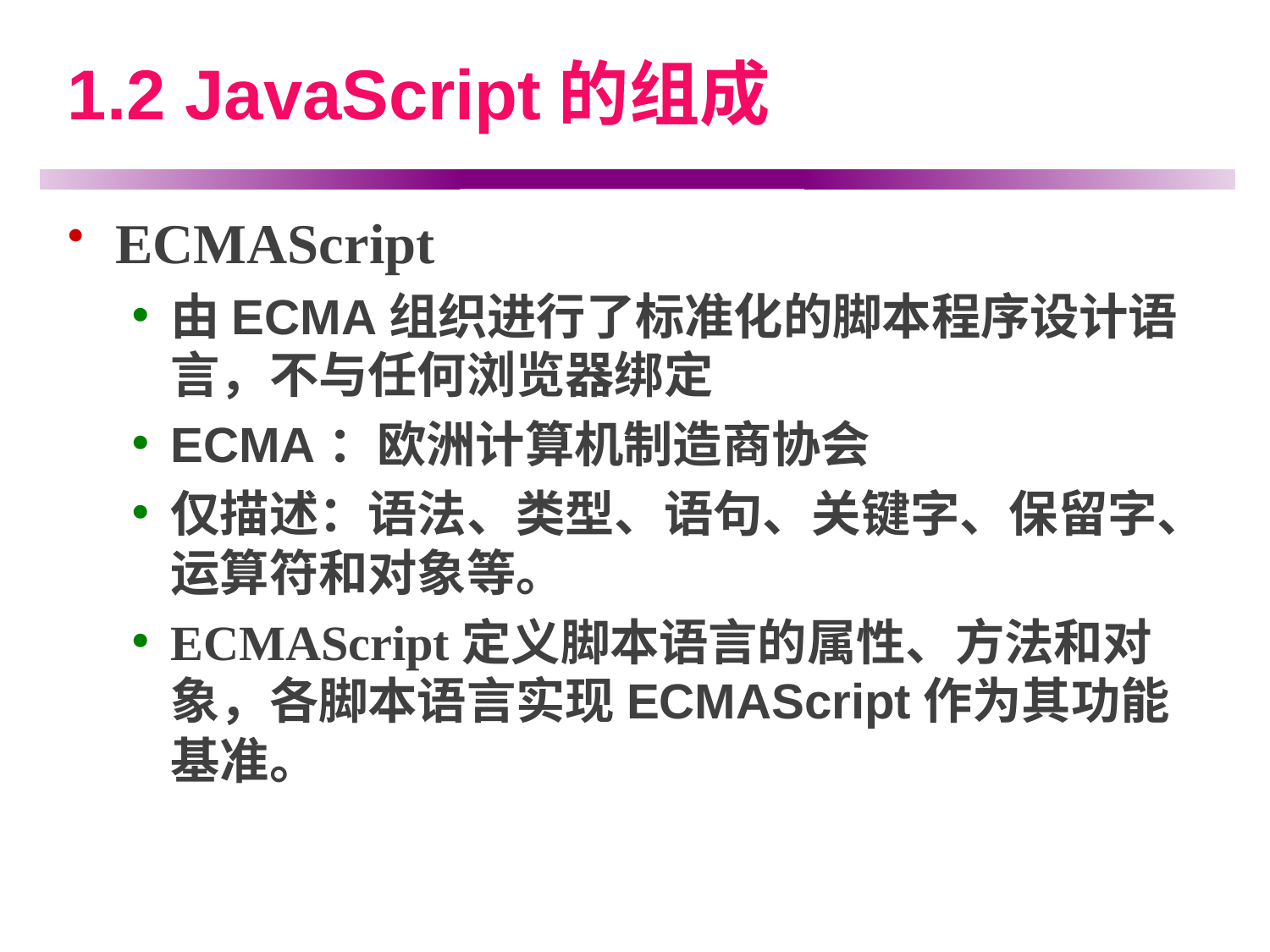

# 1.2 JavaScript的组成
ECMAScript
由ECMA组织进行了标准化的脚本程序设计语言，不与任何浏览器绑定
ECMA：欧洲计算机制造商协会
仅描述：语法、类型、语句、关键字、保留字、运算符和对象等。
ECMAScript定义脚本语言的属性、方法和对象，各脚本语言实现ECMAScript作为其功能基准。